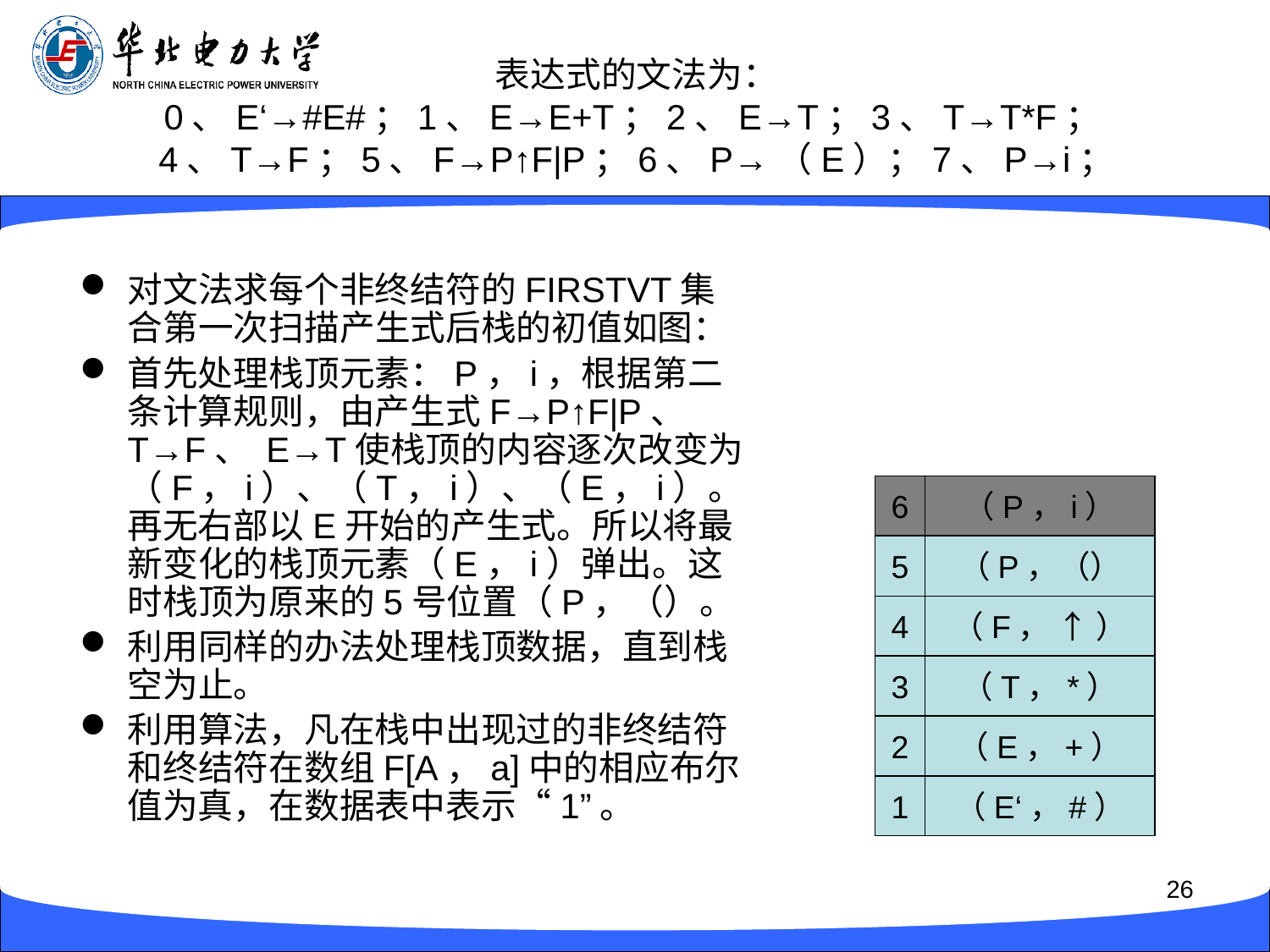

# 表达式的文法为： 0、E‘→#E#；1、E→E+T；2、E→T；3、T→T*F；4、T→F；5、F→P↑F|P；6、P→（E）；7、P→i；
对文法求每个非终结符的FIRSTVT集合第一次扫描产生式后栈的初值如图：
首先处理栈顶元素：P，i，根据第二条计算规则，由产生式F→P↑F|P、 T→F、 E→T使栈顶的内容逐次改变为（F，i）、（T，i）、（E，i）。再无右部以E开始的产生式。所以将最新变化的栈顶元素（E，i）弹出。这时栈顶为原来的5号位置（P，（）。
利用同样的办法处理栈顶数据，直到栈空为止。
利用算法，凡在栈中出现过的非终结符和终结符在数组F[A，a]中的相应布尔值为真，在数据表中表示“1”。
6
（P，i）
5
（P，（）
4
（F， ↑ ）
3
（T，*）
2
（E，+）
1
（E‘，#）
26